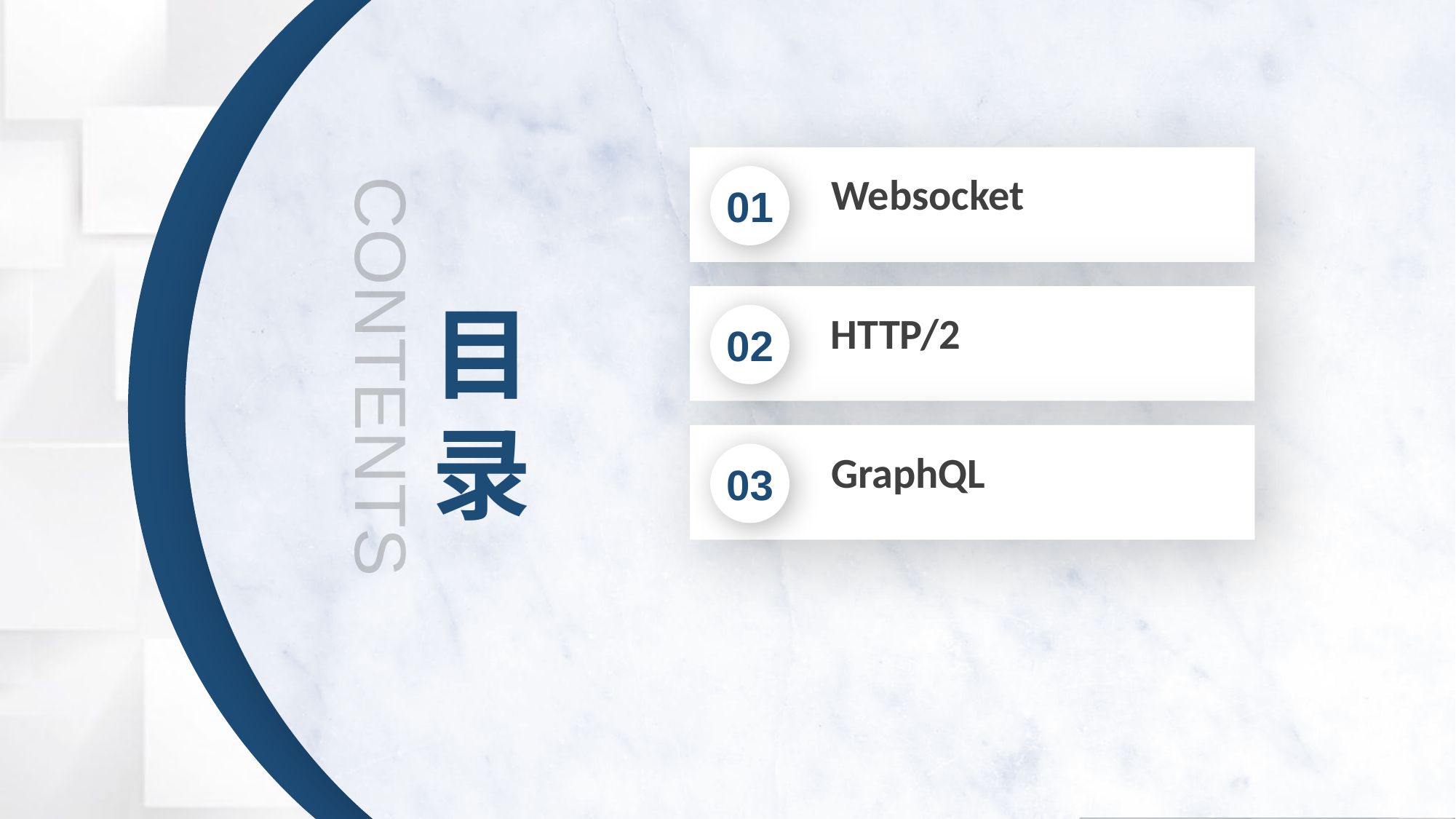

Websocket
01
目录

HTTP/2
02
CONTENTS

GraphQL
03